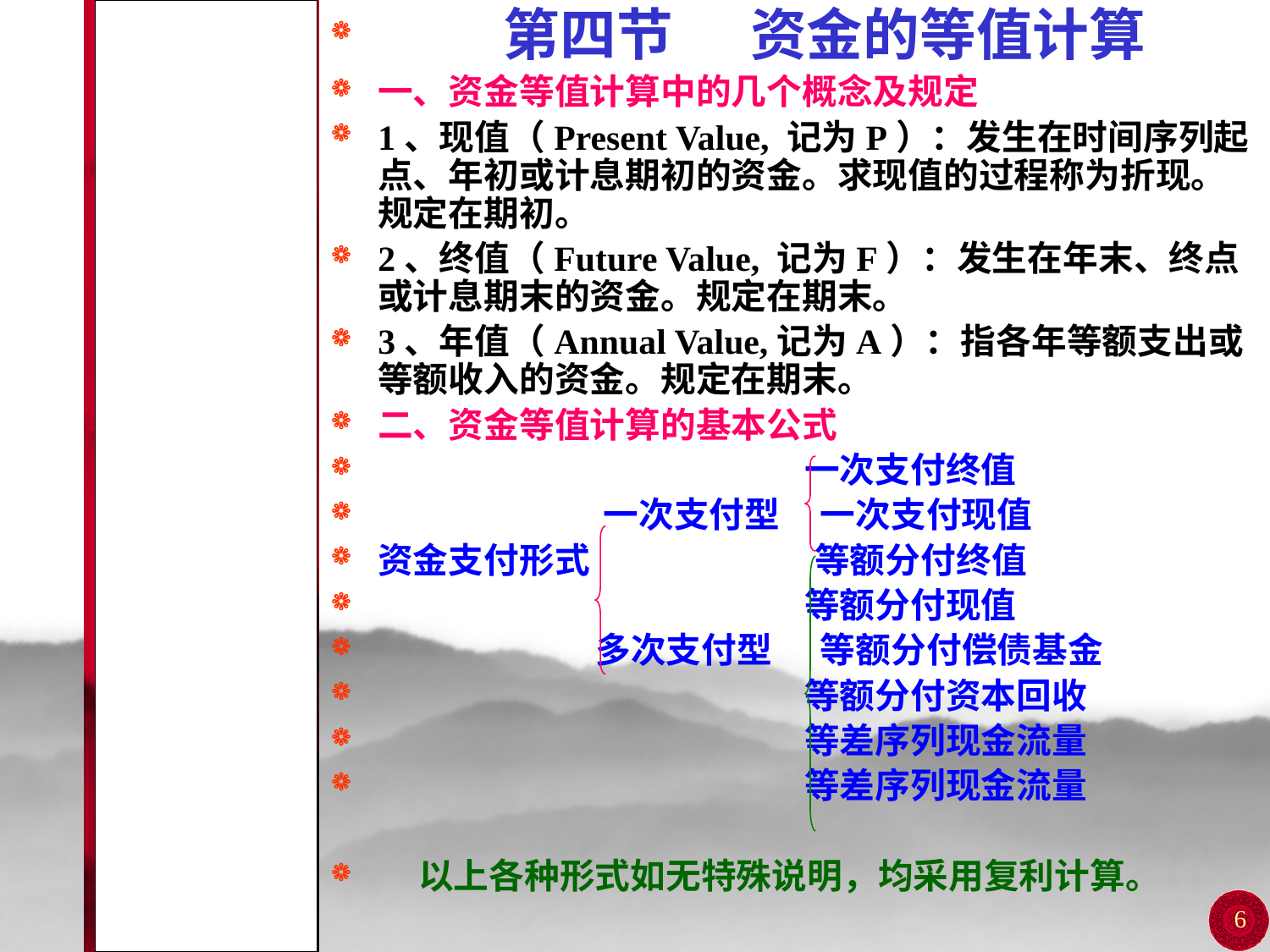

# 第二讲  技术经济学的基础知识
               第四节      资金的等值计算
一、资金等值计算中的几个概念及规定
1、现值（Present Value, 记为P）：发生在时间序列起点、年初或计息期初的资金。求现值的过程称为折现。规定在期初。
2、终值（Future Value, 记为F）：发生在年末、终点或计息期末的资金。规定在期末。
3、年值（Annual Value,记为A）：指各年等额支出或等额收入的资金。规定在期末。
二、资金等值计算的基本公式
                                                    一次支付终值
                           一次支付型     一次支付现值
资金支付形式                            等额分付终值
                                                    等额分付现值
                          多次支付型      等额分付偿债基金
                                                    等额分付资本回收
                                                    等差序列现金流量
                                                    等差序列现金流量

    以上各种形式如无特殊说明，均采用复利计算。

6